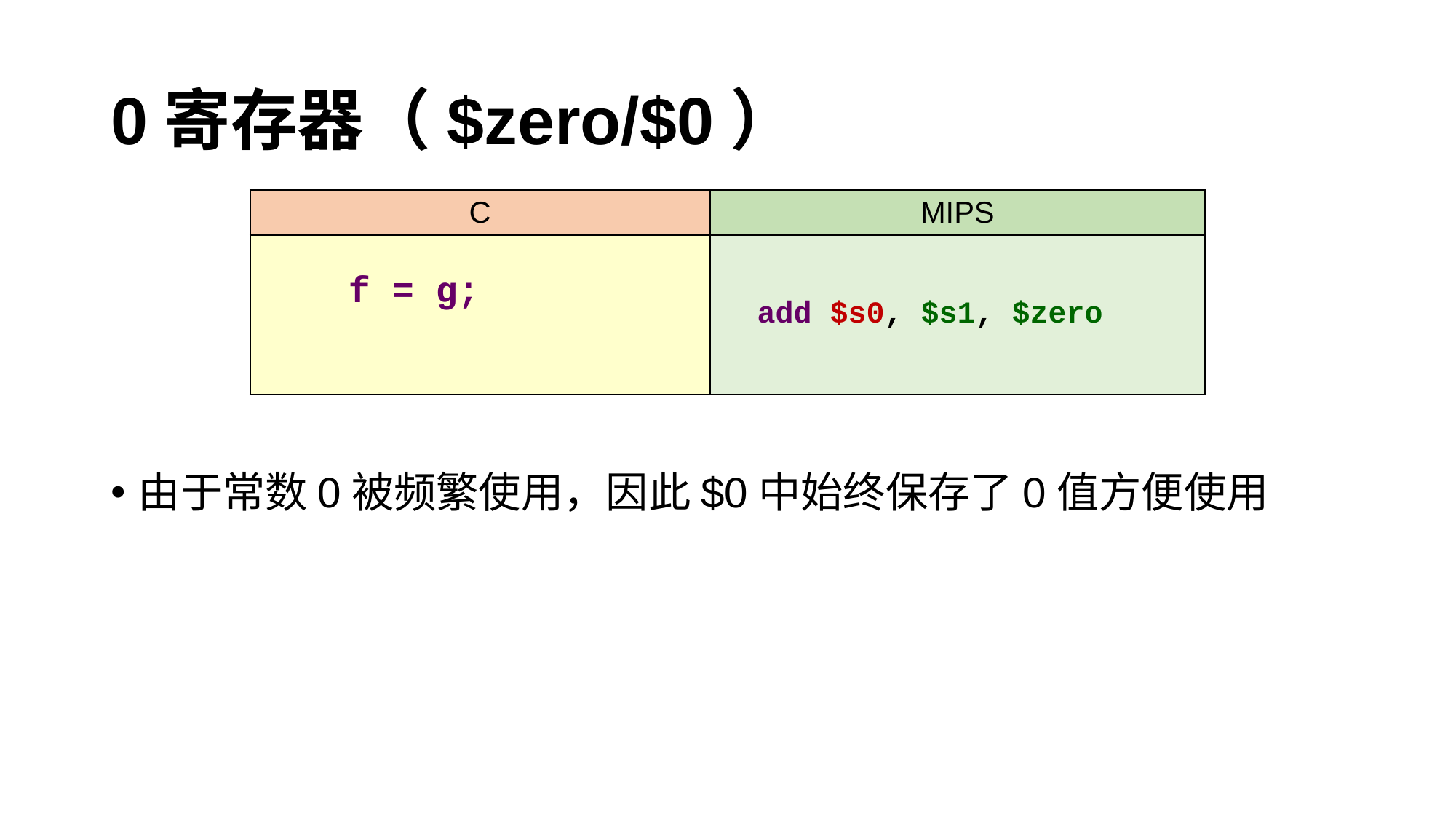

# 0寄存器（$zero/$0）
| C | MIPS |
| --- | --- |
| f = g; | add $s0, $s1, $zero |
由于常数0被频繁使用，因此$0中始终保存了0值方便使用